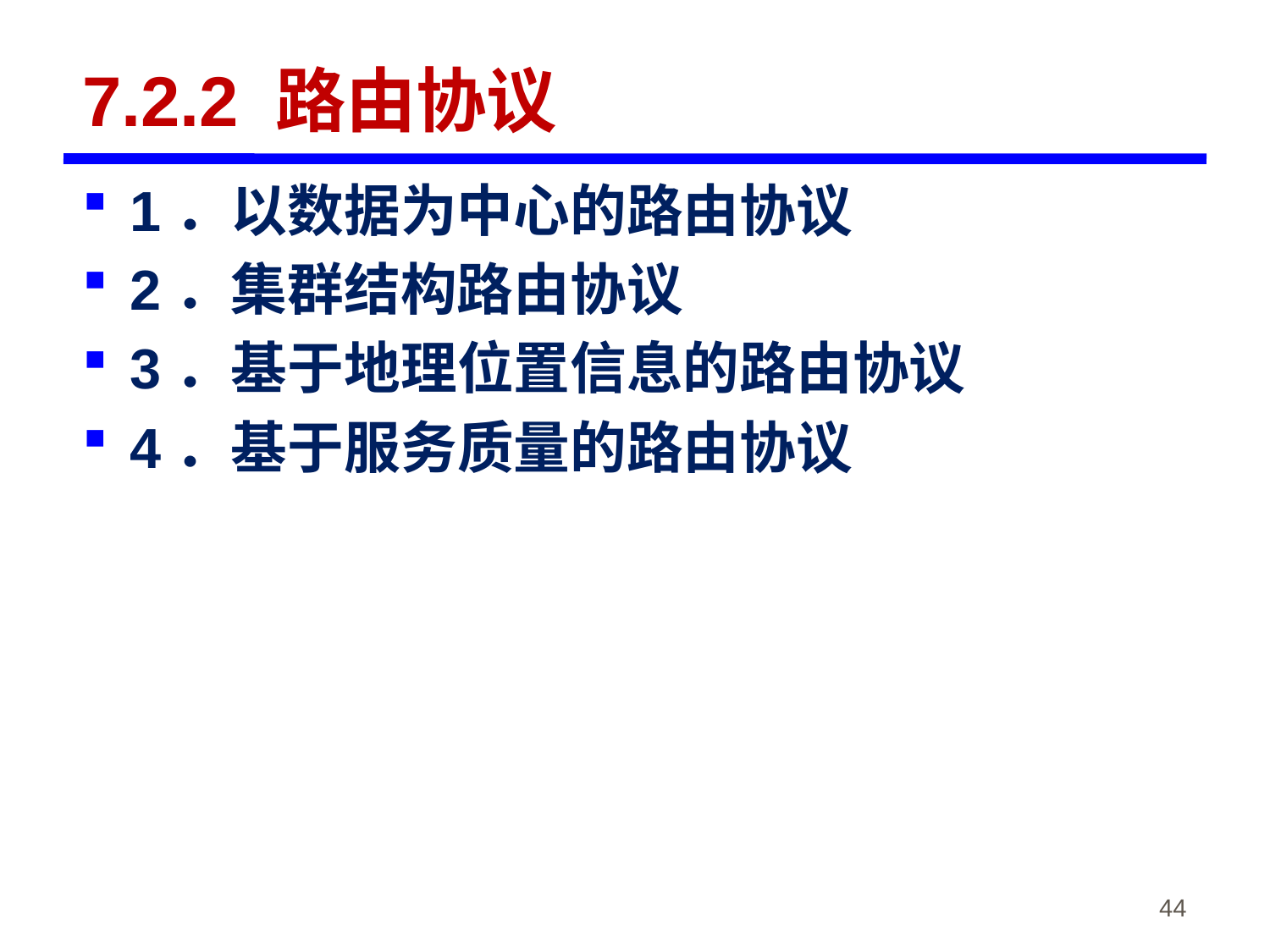

# 7.2.2 路由协议
1．以数据为中心的路由协议
2．集群结构路由协议
3．基于地理位置信息的路由协议
4．基于服务质量的路由协议
《物联网概论》-韩毅刚
44